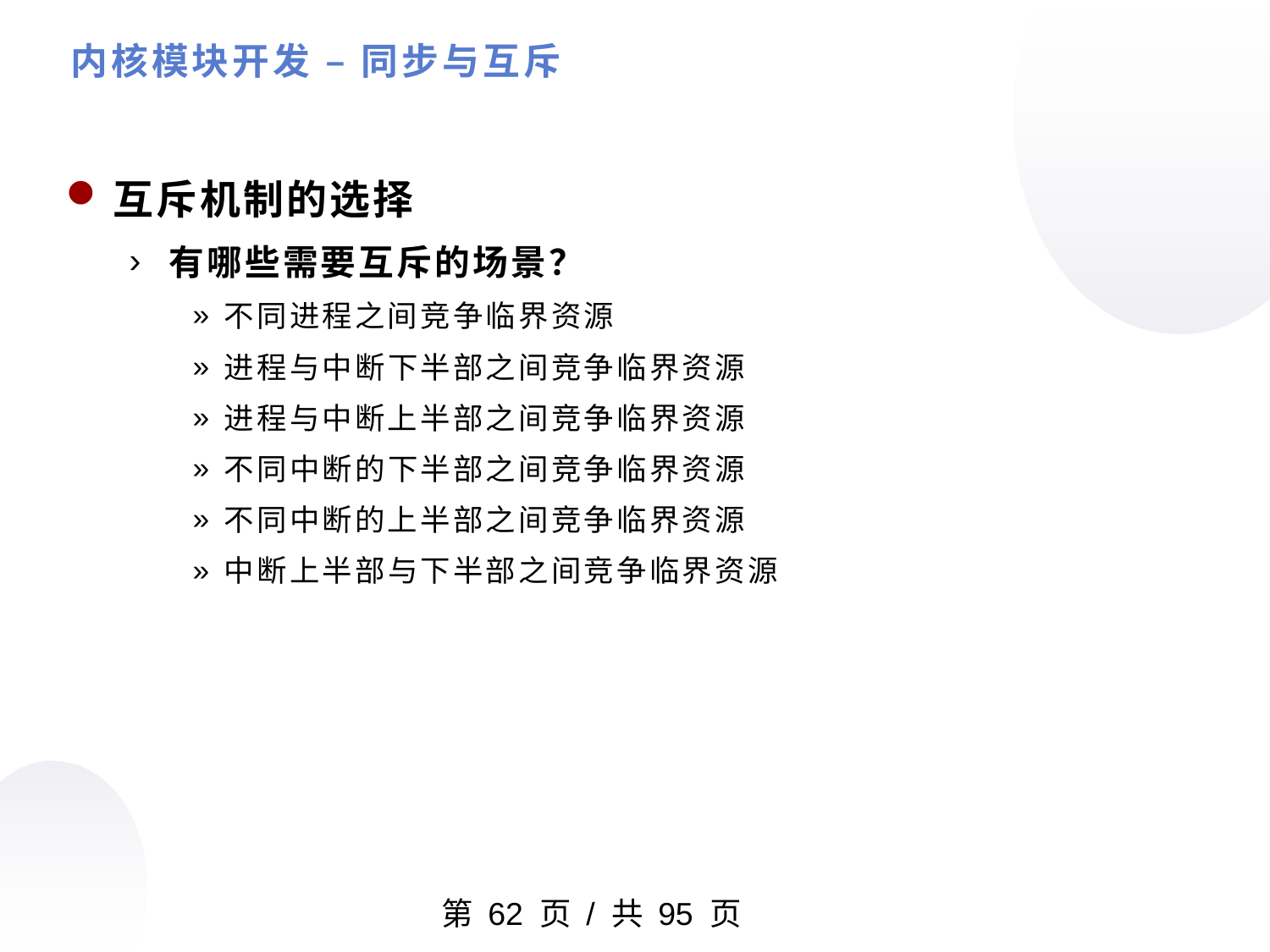

内核模块开发 – 同步与互斥

互斥机制的选择
有哪些需要互斥的场景？
不同进程之间竞争临界资源
进程与中断下半部之间竞争临界资源
进程与中断上半部之间竞争临界资源
不同中断的下半部之间竞争临界资源
不同中断的上半部之间竞争临界资源
中断上半部与下半部之间竞争临界资源

第 62 页 / 共 95 页